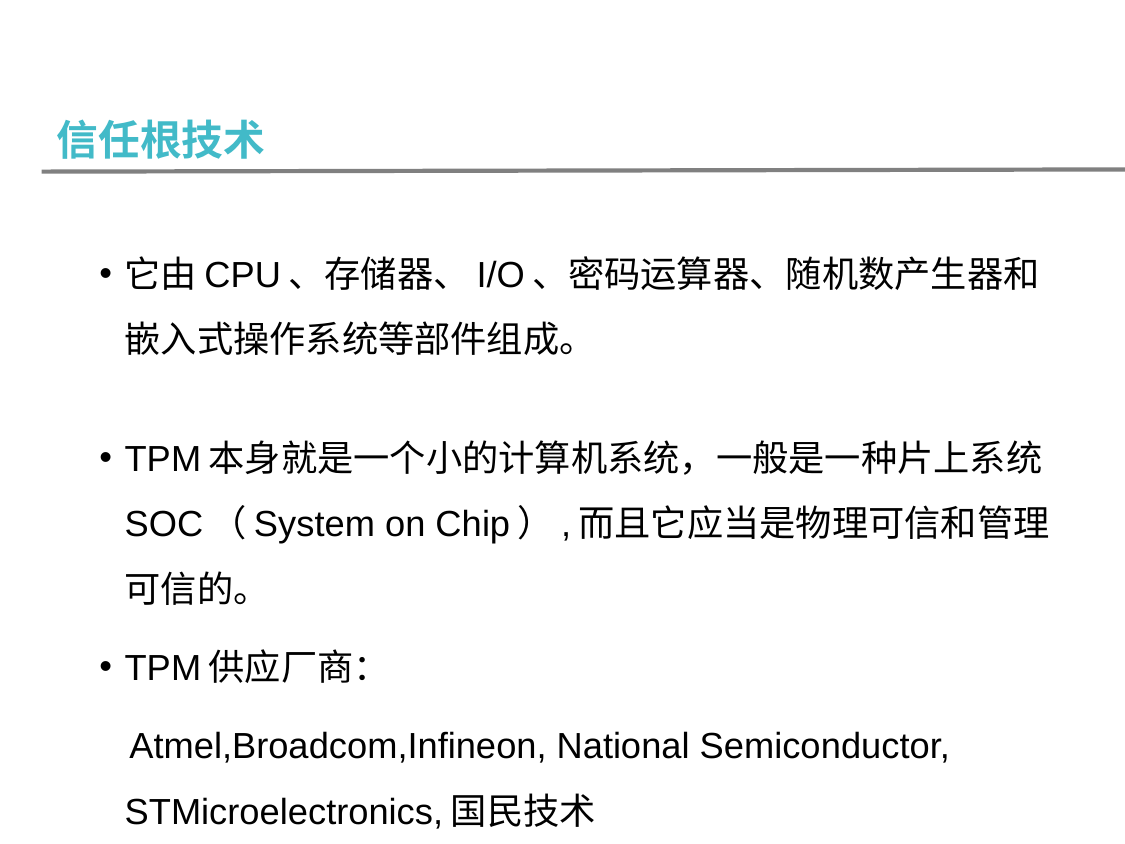

二、信任根技术
信任根技术
它由CPU、存储器、I/O、密码运算器、随机数产生器和嵌入式操作系统等部件组成。

TPM本身就是一个小的计算机系统，一般是一种片上系统SOC（System on Chip）,而且它应当是物理可信和管理可信的。
TPM供应厂商：
   Atmel,Broadcom,Infineon, National Semiconductor, STMicroelectronics,国民技术